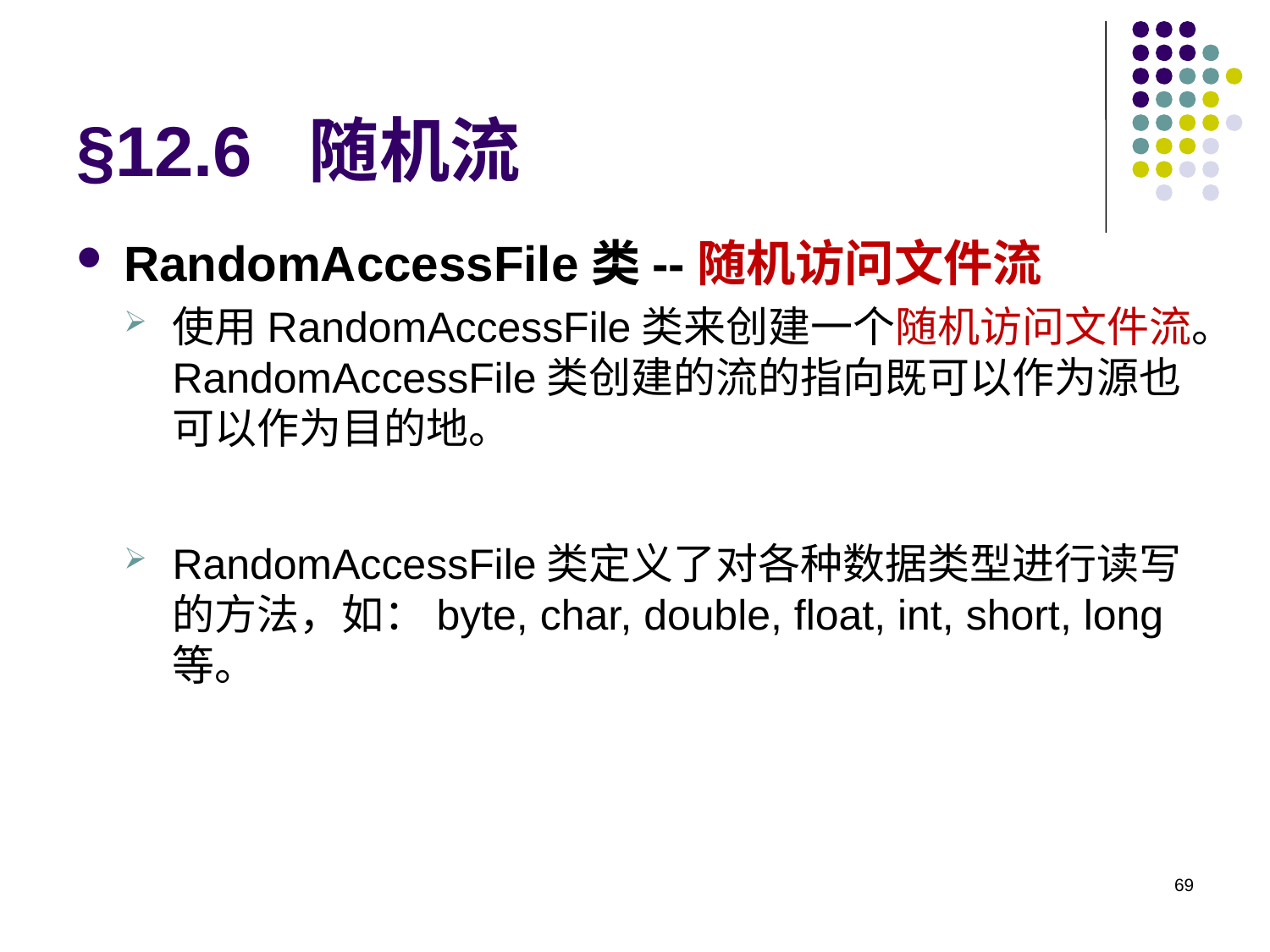

# §12.6  随机流
RandomAccessFile类--随机访问文件流
使用RandomAccessFile类来创建一个随机访问文件流。RandomAccessFile类创建的流的指向既可以作为源也可以作为目的地。

RandomAccessFile类定义了对各种数据类型进行读写的方法，如：byte, char, double, float, int, short, long等。

69